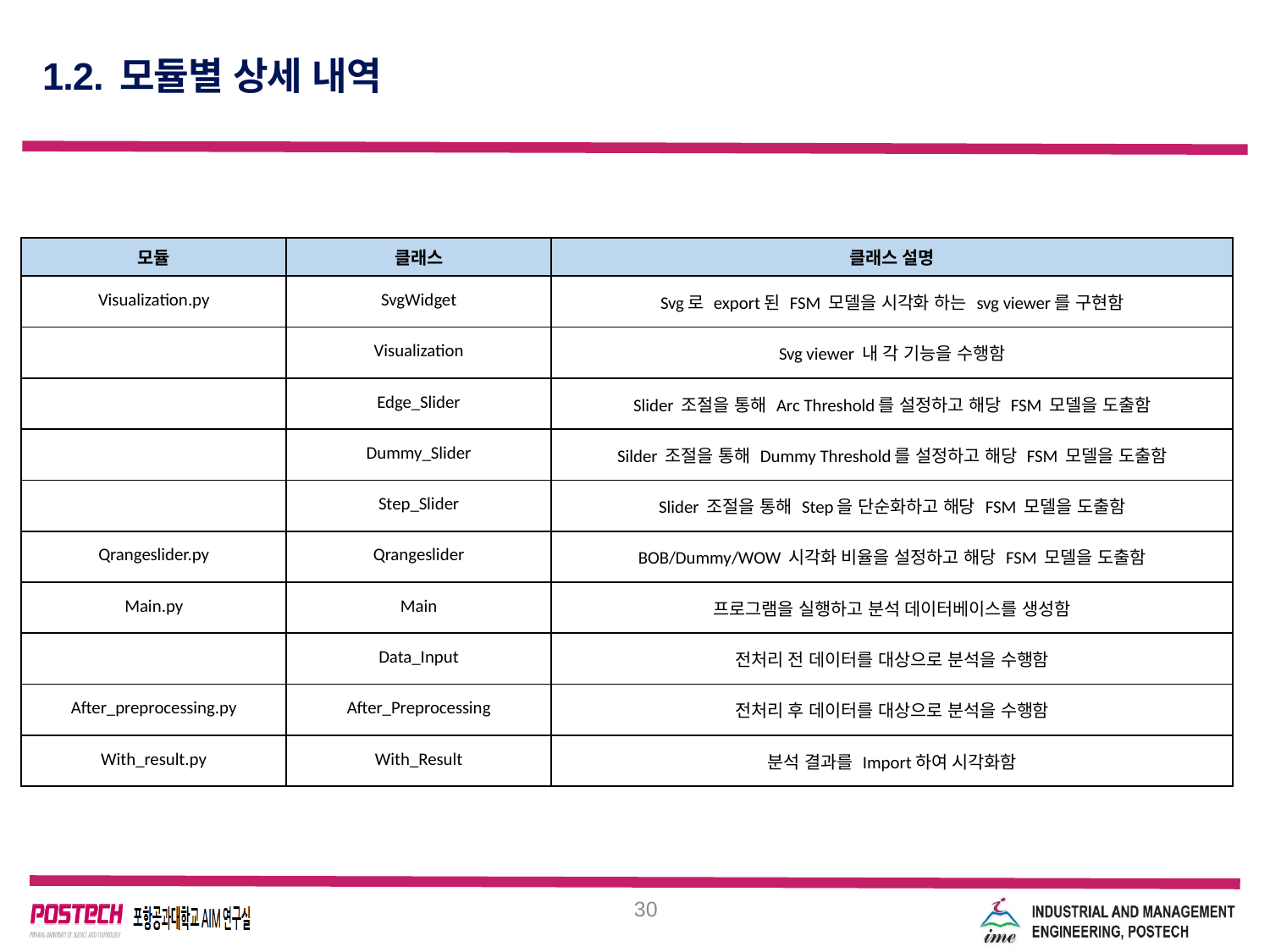

# 1.2. 모듈별 상세 내역
| 모듈 | 클래스 | 클래스 설명 |
| --- | --- | --- |
| Visualization.py | SvgWidget | Svg로 export된 FSM 모델을 시각화 하는 svg viewer를 구현함 |
|  | Visualization | Svg viewer 내 각 기능을 수행함 |
|  | Edge\_Slider | Slider 조절을 통해 Arc Threshold를 설정하고 해당 FSM 모델을 도출함 |
|  | Dummy\_Slider | Silder 조절을 통해 Dummy Threshold를 설정하고 해당 FSM 모델을 도출함 |
|  | Step\_Slider | Slider 조절을 통해 Step을 단순화하고 해당 FSM 모델을 도출함 |
| Qrangeslider.py | Qrangeslider | BOB/Dummy/WOW 시각화 비율을 설정하고 해당 FSM 모델을 도출함 |
| Main.py | Main | 프로그램을 실행하고 분석 데이터베이스를 생성함 |
|  | Data\_Input | 전처리 전 데이터를 대상으로 분석을 수행함 |
| After\_preprocessing.py | After\_Preprocessing | 전처리 후 데이터를 대상으로 분석을 수행함 |
| With\_result.py | With\_Result | 분석 결과를 Import하여 시각화함 |
30